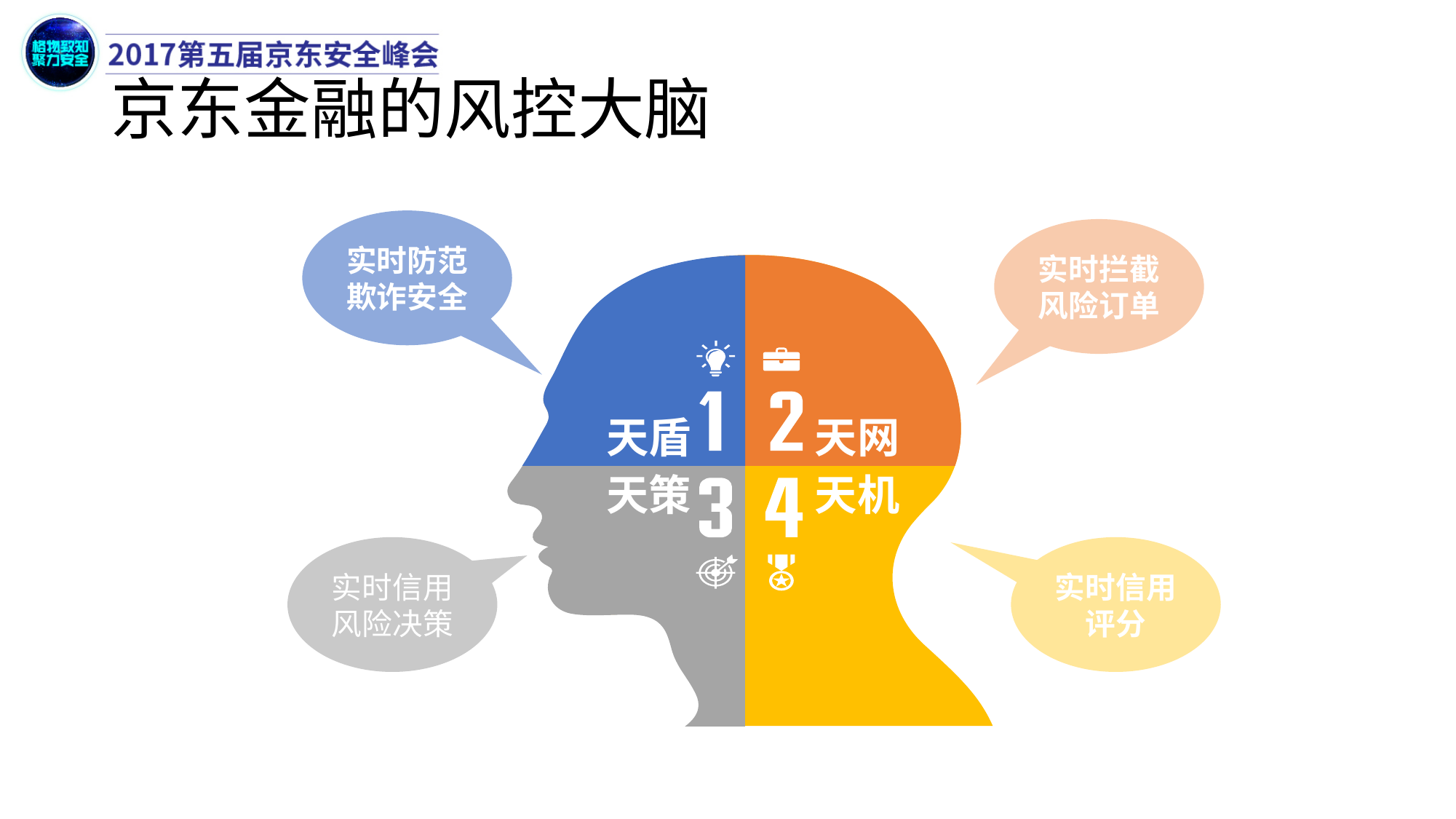

# 京东金融的风控大脑
实时防范欺诈安全
实时拦截风险订单

天盾
天网
天策
天机

实时信用风险决策
实时信用评分